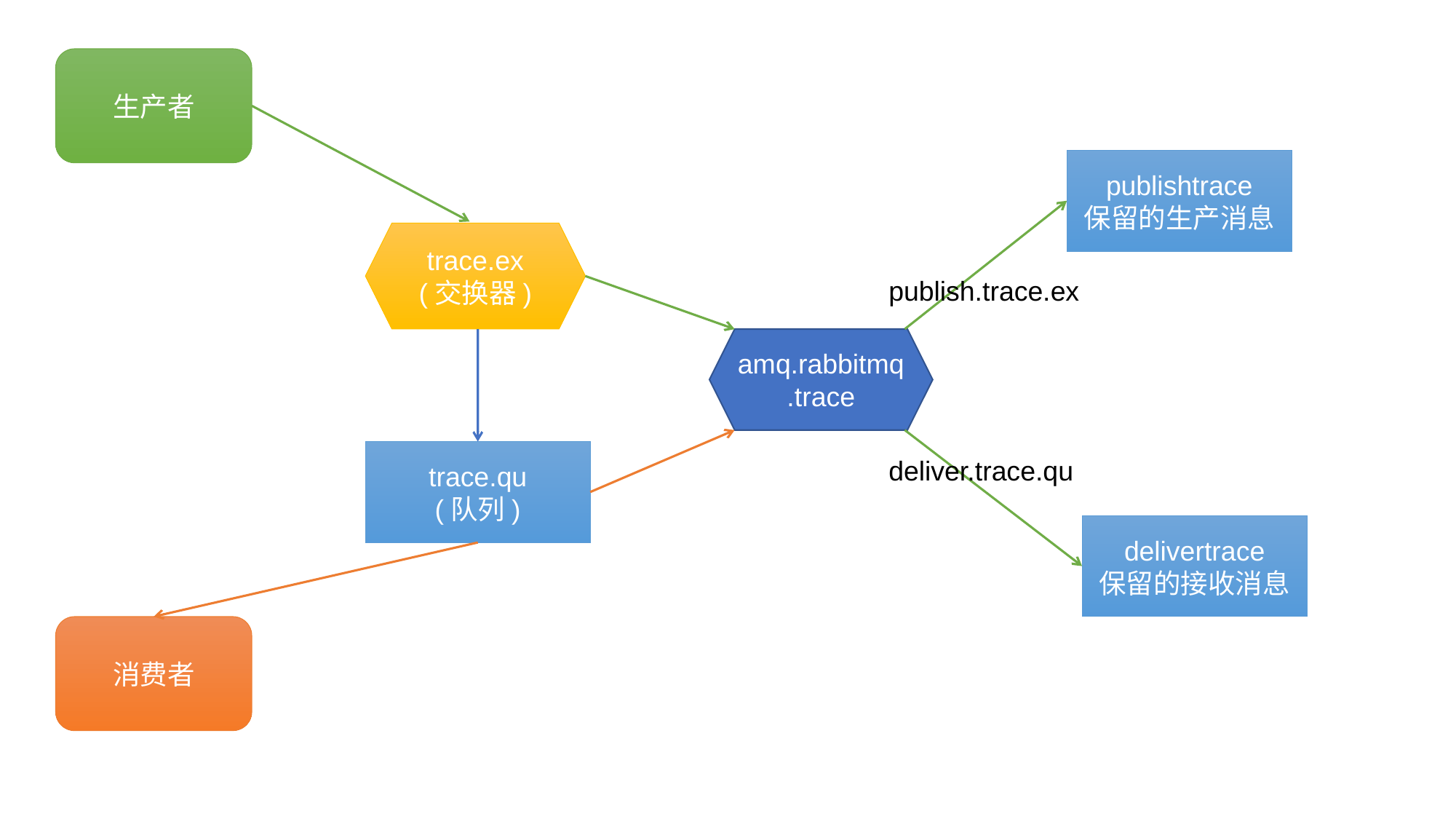

生产者
publishtrace
保留的生产消息
trace.ex
(交换器)
publish.trace.ex
amq.rabbitmq.trace
trace.qu
(队列)
deliver.trace.qu
delivertrace
保留的接收消息
消费者